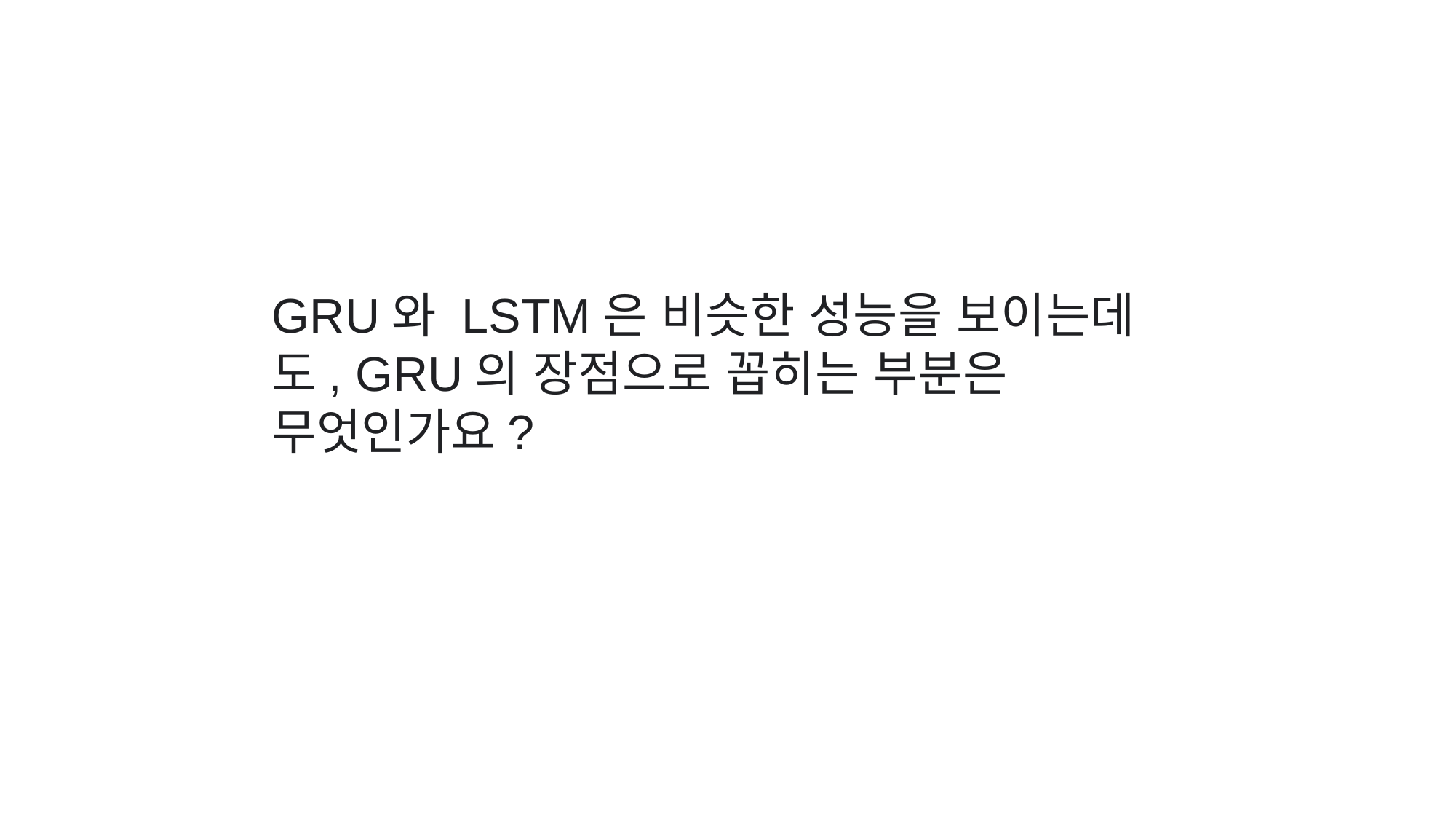

#
GRU와 LSTM은 비슷한 성능을 보이는데도, GRU의 장점으로 꼽히는 부분은 무엇인가요?